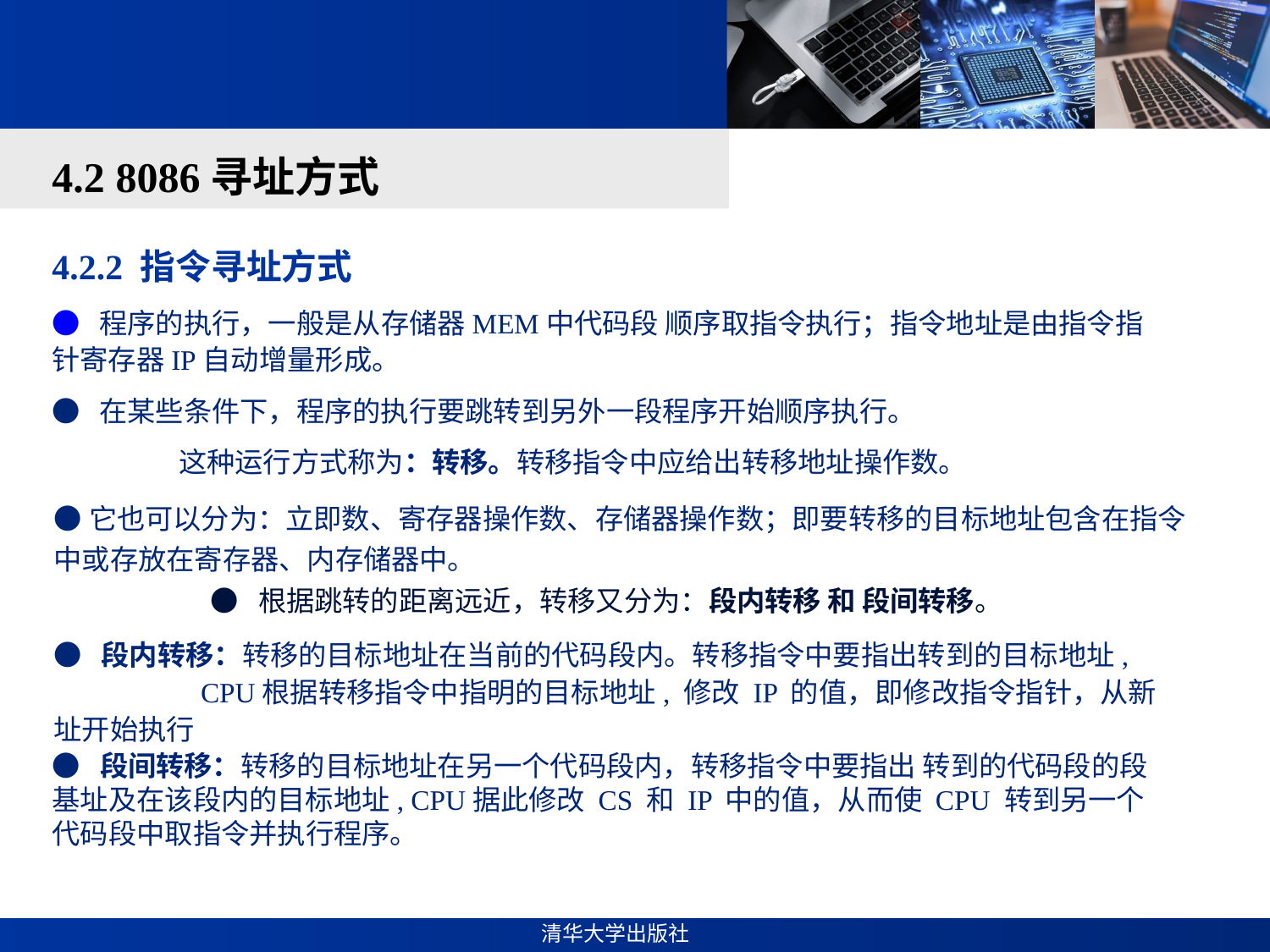

#
4.2 8086寻址方式

4.2.2 指令寻址方式
●  程序的执行，一般是从存储器MEM中代码段 顺序取指令执行；指令地址是由指令指针寄存器IP自动增量形成。
●  在某些条件下，程序的执行要跳转到另外一段程序开始顺序执行。
	这种运行方式称为：转移。转移指令中应给出转移地址操作数。
●它也可以分为：立即数、寄存器操作数、存储器操作数；即要转移的目标地址包含在指令中或存放在寄存器、内存储器中。
●  根据跳转的距离远近，转移又分为：段内转移 和 段间转移。
●  段内转移：转移的目标地址在当前的代码段内。转移指令中要指出转到的目标地址,                             CPU根据转移指令中指明的目标地址, 修改 IP 的值，即修改指令指针，从新址开始执行
●  段间转移：转移的目标地址在另一个代码段内，转移指令中要指出 转到的代码段的段基址及在该段内的目标地址, CPU据此修改 CS 和 IP 中的值，从而使 CPU 转到另一个代码段中取指令并执行程序。
28/95